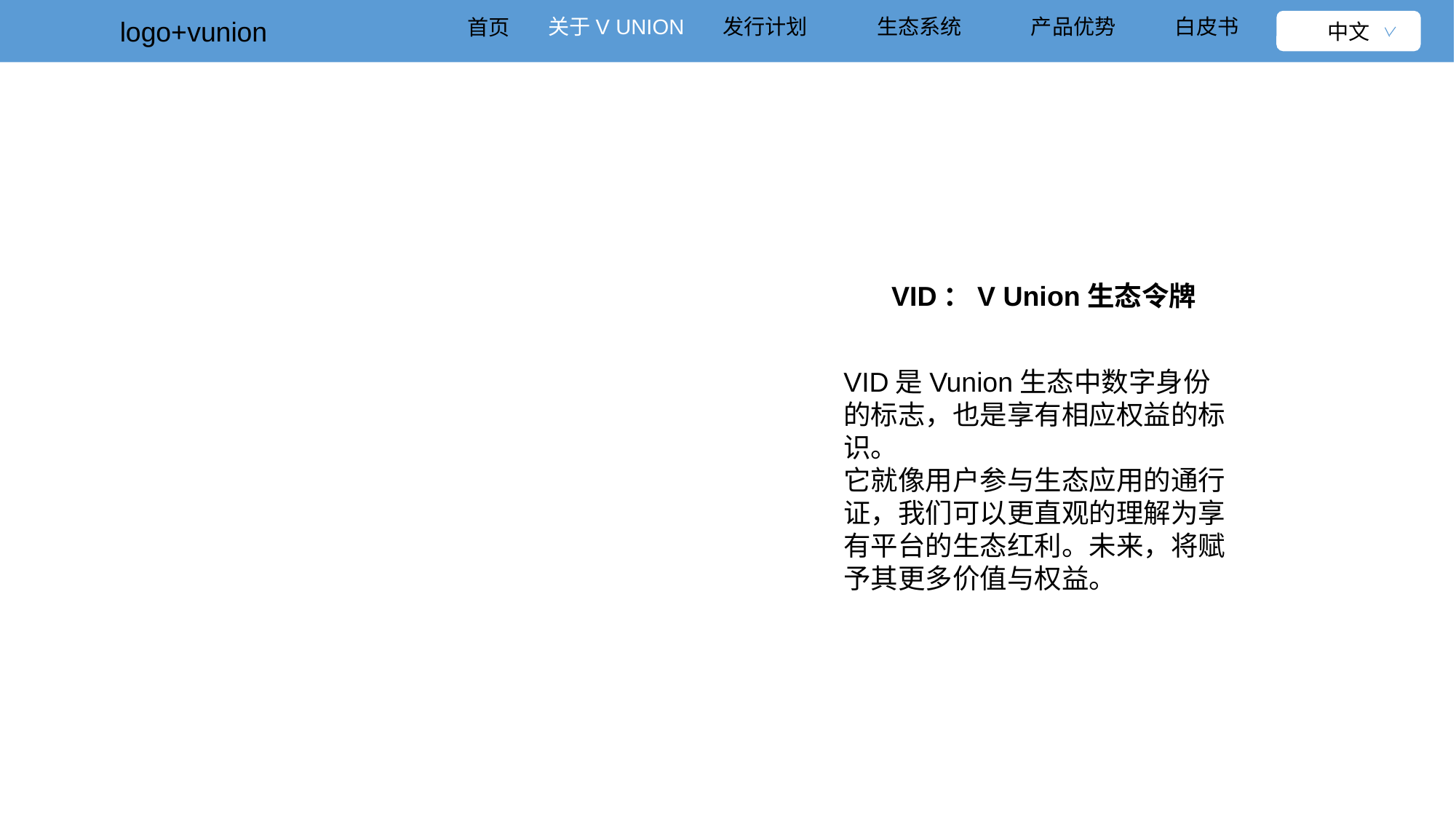

关于V UNION
发行计划
生态系统
产品优势
白皮书
首页
logo+vunion
中文
  VID：V Union生态令牌
VID是Vunion生态中数字身份的标志，也是享有相应权益的标识。
它就像用户参与生态应用的通行证，我们可以更直观的理解为享有平台的生态红利。未来，将赋予其更多价值与权益。